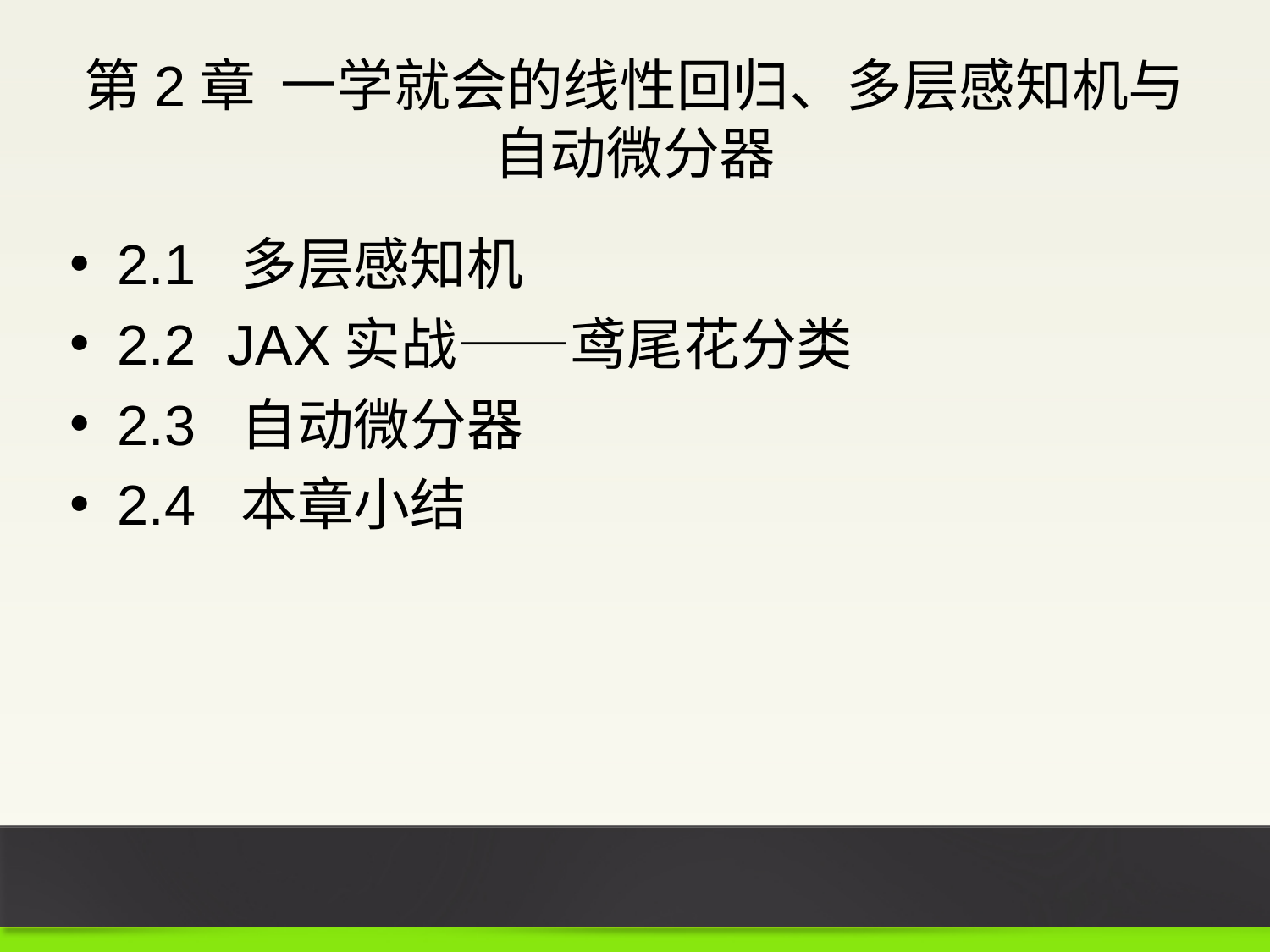

第2章  一学就会的线性回归、多层感知机与自动微分器
2.1  多层感知机
2.2  JAX实战——鸢尾花分类
2.3  自动微分器
2.4  本章小结